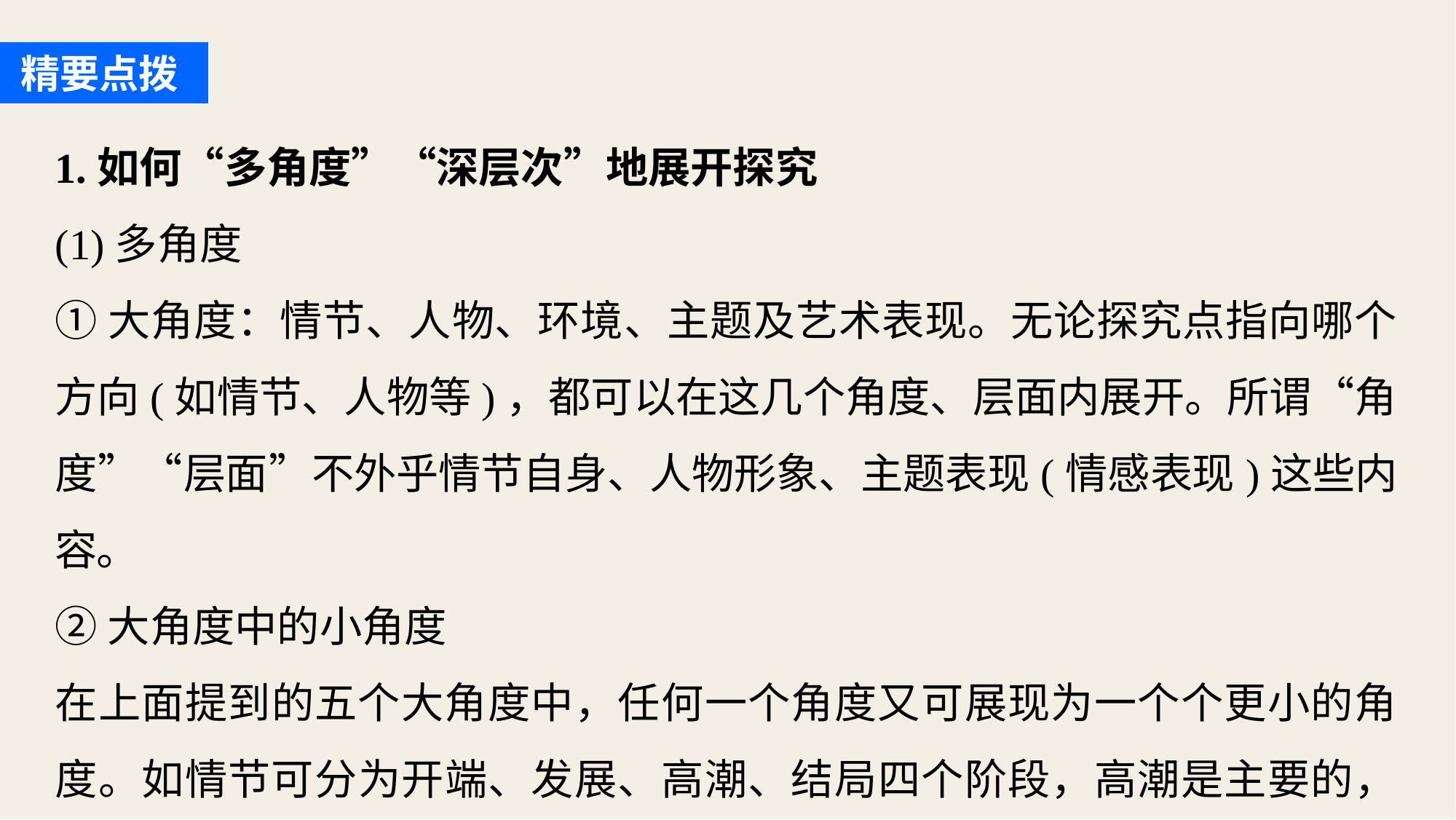

精要点拨
1.如何“多角度”“深层次”地展开探究
(1)多角度
①大角度：情节、人物、环境、主题及艺术表现。无论探究点指向哪个方向(如情节、人物等)，都可以在这几个角度、层面内展开。所谓“角度”“层面”不外乎情节自身、人物形象、主题表现(情感表现)这些内容。
②大角度中的小角度
在上面提到的五个大角度中，任何一个角度又可展现为一个个更小的角度。如情节可分为开端、发展、高潮、结局四个阶段，高潮是主要的，结局是关键。人物中又有主要人物、次要人物、重要人物、线索人物等。